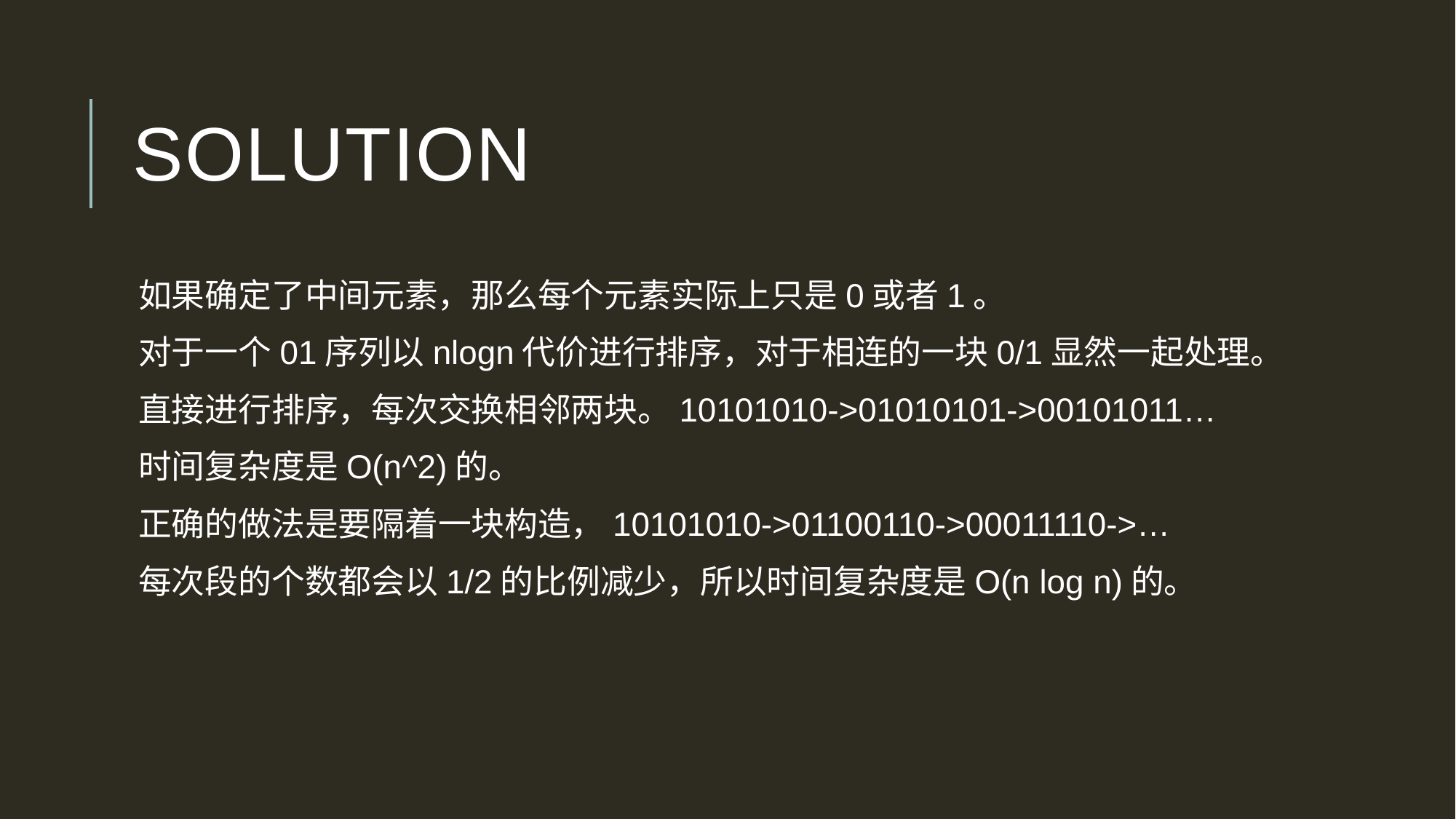

# Solution
如果确定了中间元素，那么每个元素实际上只是0或者1。
对于一个01序列以nlogn代价进行排序，对于相连的一块0/1显然一起处理。
直接进行排序，每次交换相邻两块。10101010->01010101->00101011…
时间复杂度是O(n^2)的。
正确的做法是要隔着一块构造，10101010->01100110->00011110->…
每次段的个数都会以1/2的比例减少，所以时间复杂度是O(n log n)的。